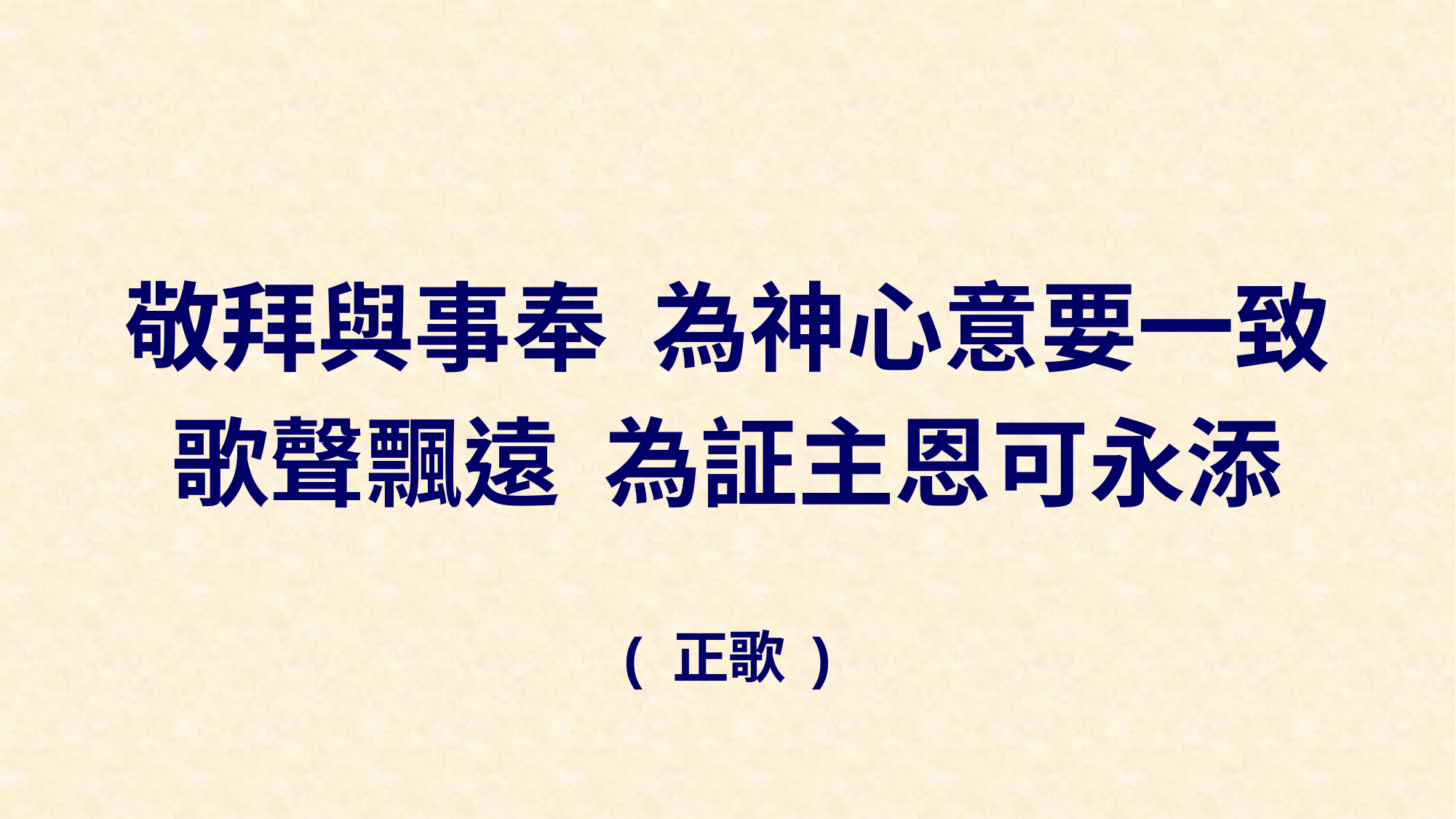

敬拜與事奉  為神心意要一致
歌聲飄遠  為証主恩可永添
( 正歌 )